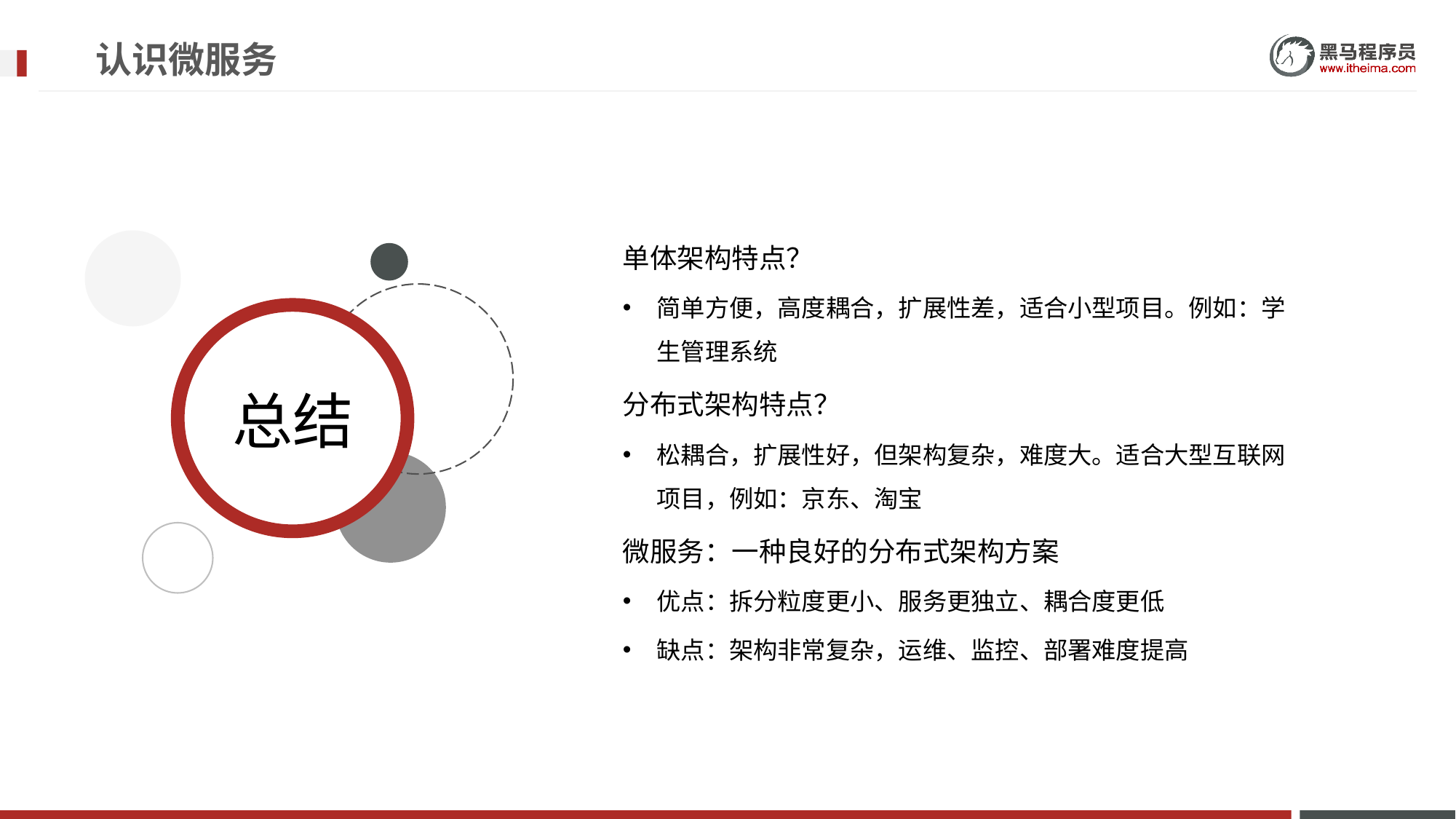

# 认识微服务
单体架构特点？
简单方便，高度耦合，扩展性差，适合小型项目。例如：学生管理系统
分布式架构特点？
松耦合，扩展性好，但架构复杂，难度大。适合大型互联网项目，例如：京东、淘宝
微服务：一种良好的分布式架构方案
优点：拆分粒度更小、服务更独立、耦合度更低
缺点：架构非常复杂，运维、监控、部署难度提高